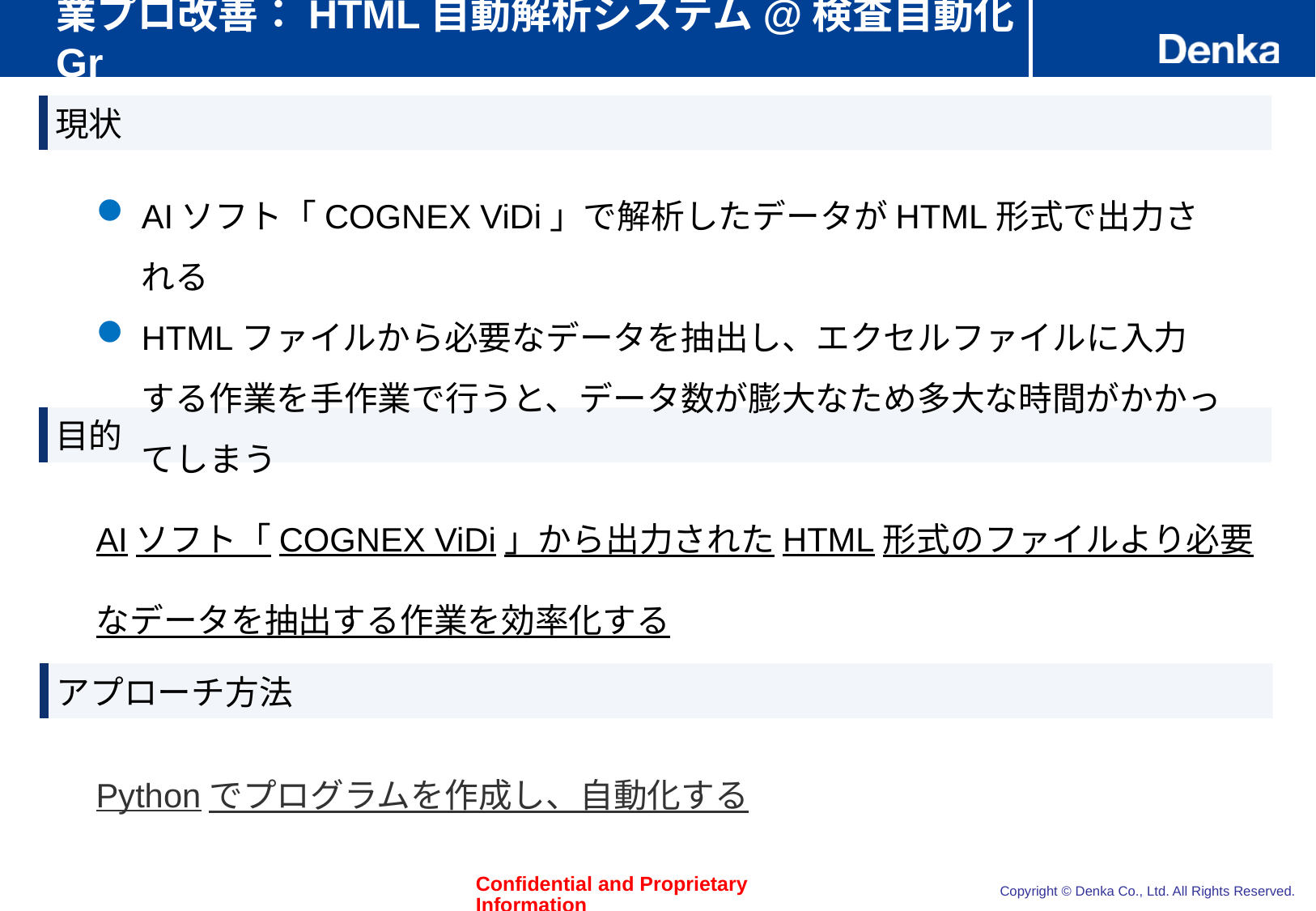

# 業プロ改善：HTML自動解析システム@検査自動化Gr
現状

AIソフト「COGNEX ViDi」で解析したデータがHTML形式で出力される
HTMLファイルから必要なデータを抽出し、エクセルファイルに入力する作業を手作業で行うと、データ数が膨大なため多大な時間がかかってしまう
目的

AIソフト「COGNEX ViDi」から出力されたHTML形式のファイルより必要なデータを抽出する作業を効率化する
アプローチ方法

Pythonでプログラムを作成し、自動化する